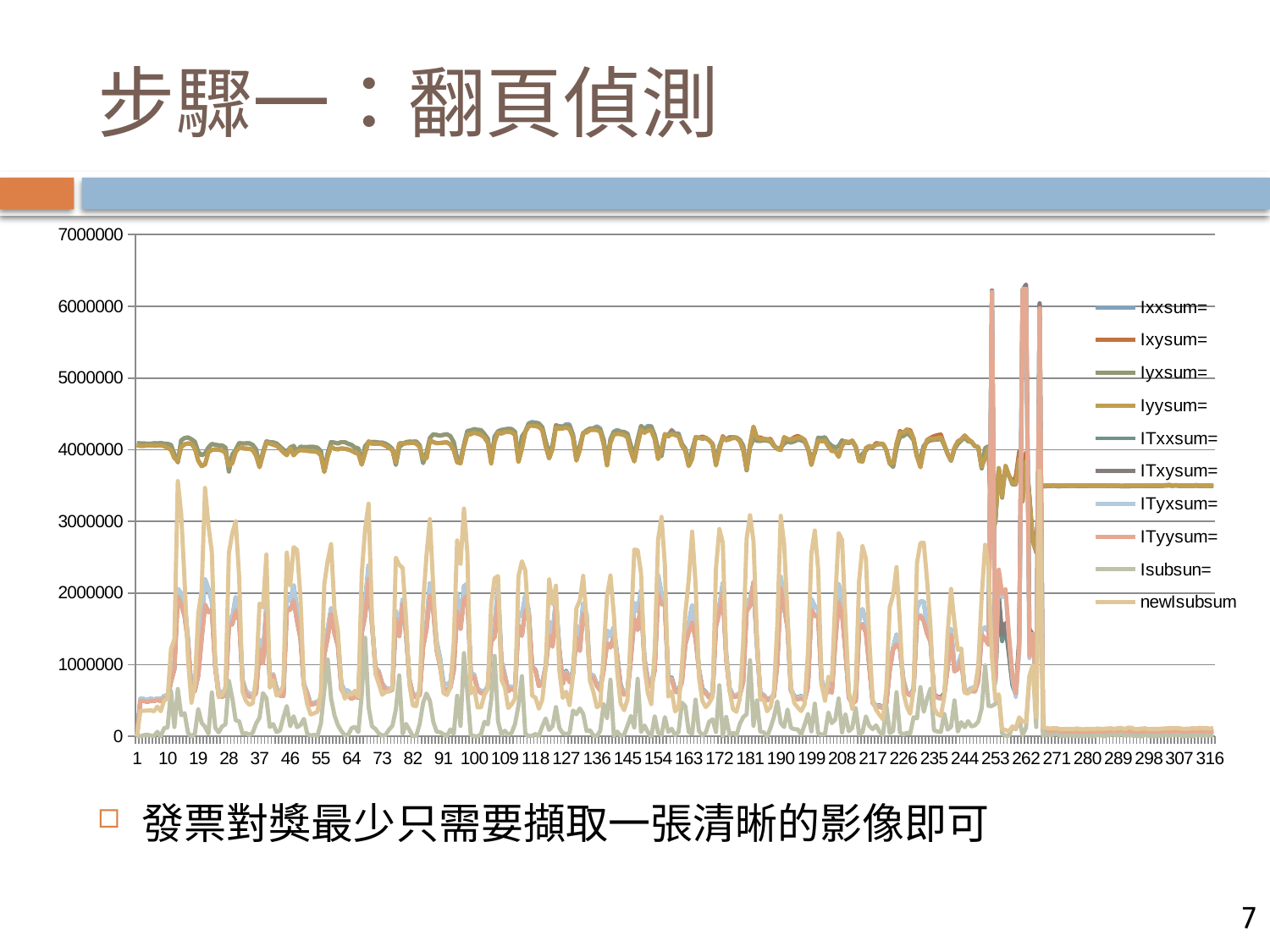

### Chart

| Category | Ixxsum= | Ixysum= | Iyxsum= | Iyysum= | ITxxsum= | ITxysum= | ITyxsum= | ITyysum= | Isubsun= | newIsubsum |
|---|---|---|---|---|---|---|---|---|---|---|
# 步驟一：翻頁偵測

發票對獎最少只需要擷取一張清晰的影像即可